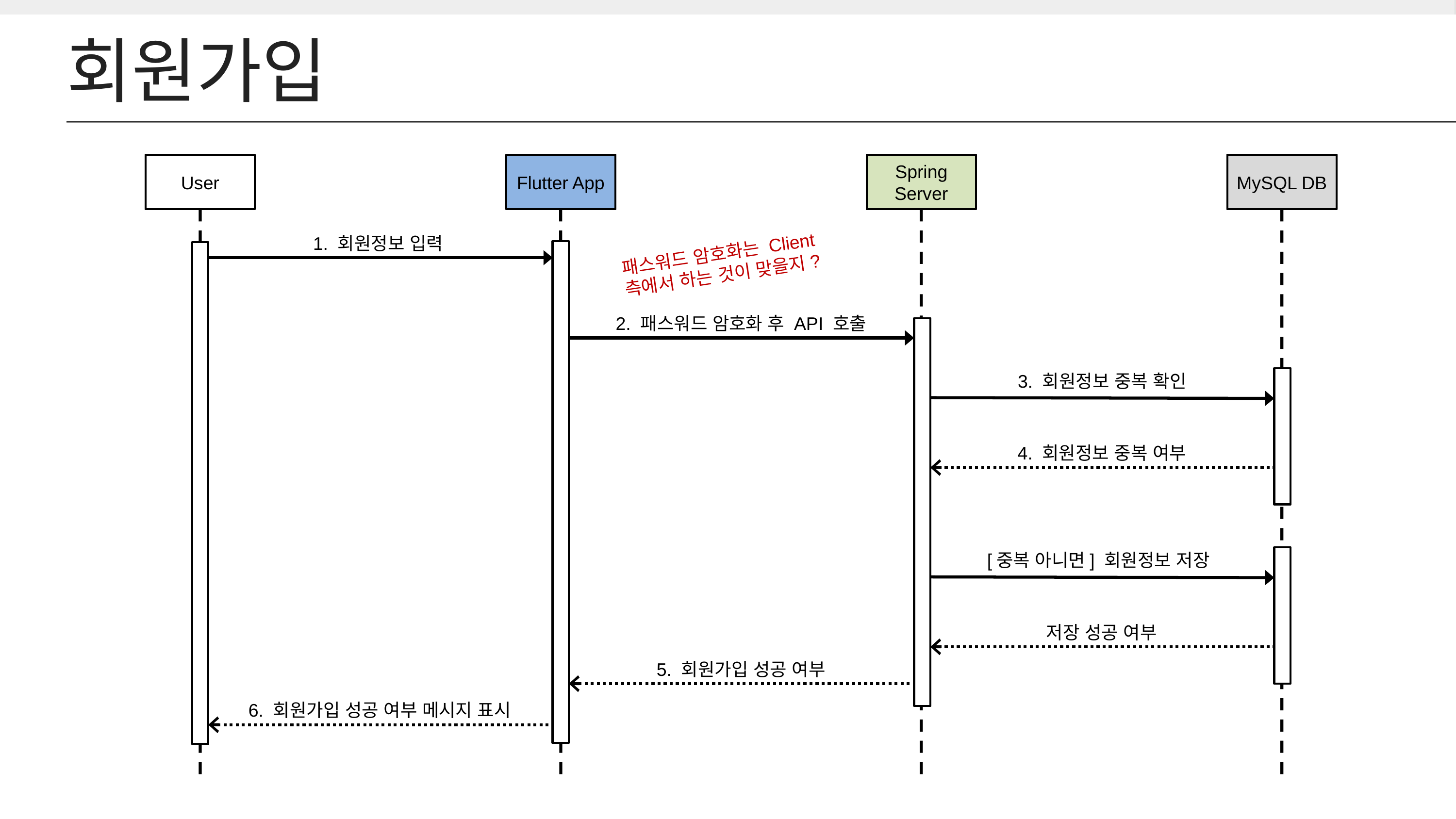

# 회원가입
User
MySQL DB
Flutter App
Spring Server
1. 회원정보 입력
패스워드 암호화는 Client 측에서 하는 것이 맞을지?

2. 패스워드 암호화 후 API 호출

3. 회원정보 중복 확인

4. 회원정보 중복 여부
[중복 아니면] 회원정보 저장

저장 성공 여부
5. 회원가입 성공 여부
6. 회원가입 성공 여부 메시지 표시